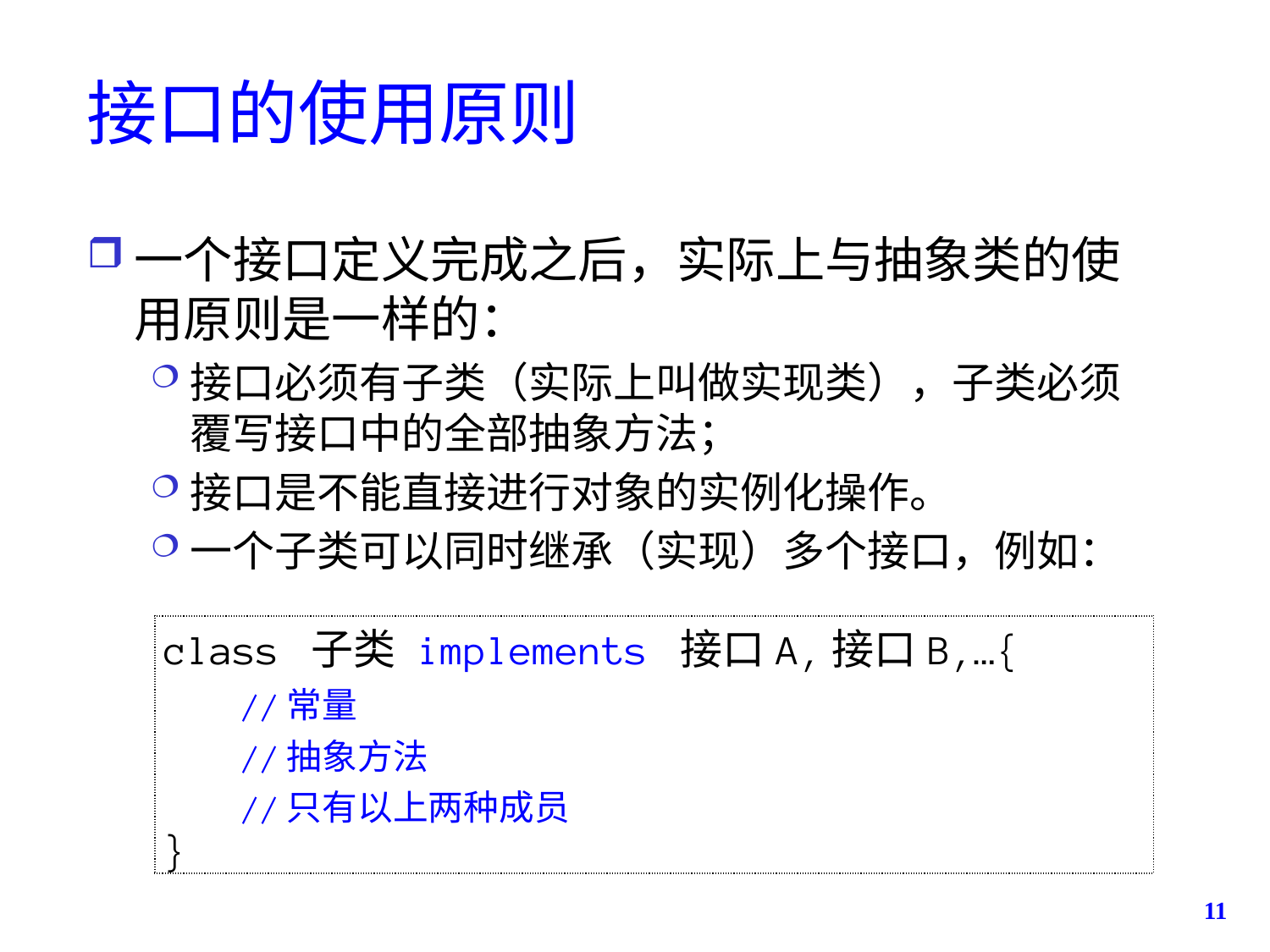

# 接口的使用原则
一个接口定义完成之后，实际上与抽象类的使用原则是一样的：
接口必须有子类（实际上叫做实现类），子类必须覆写接口中的全部抽象方法；
接口是不能直接进行对象的实例化操作。
一个子类可以同时继承（实现）多个接口，例如：
| class 子类 implements 接口A,接口B,…{ //常量 //抽象方法 //只有以上两种成员 } |
| --- |
11